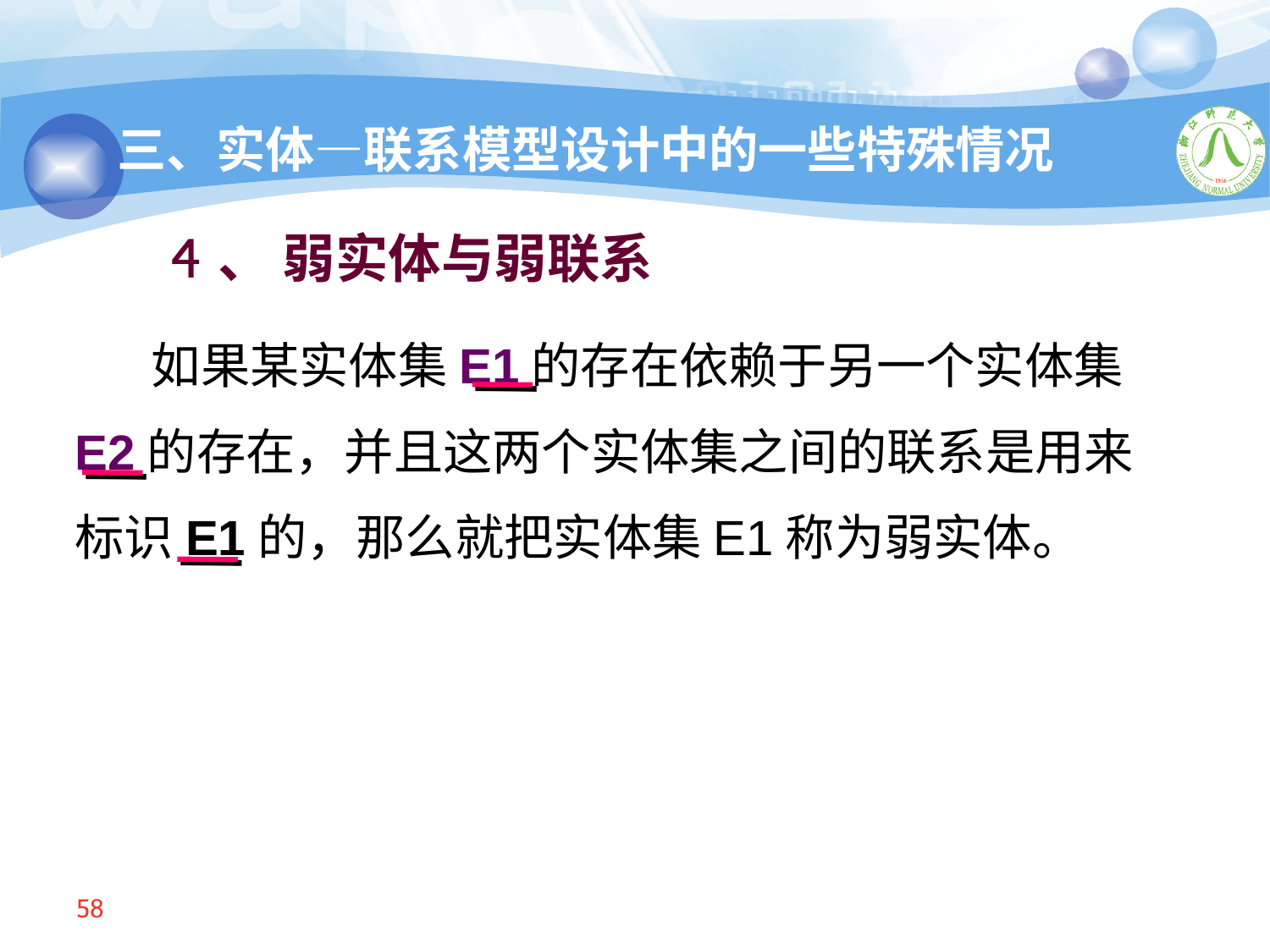

三、实体—联系模型设计中的一些特殊情况
          4、 弱实体与弱联系
          如果某实体集E1的存在依赖于另一个实体集E2的存在，并且这两个实体集之间的联系是用来标识E1的，那么就把实体集E1称为弱实体。

58